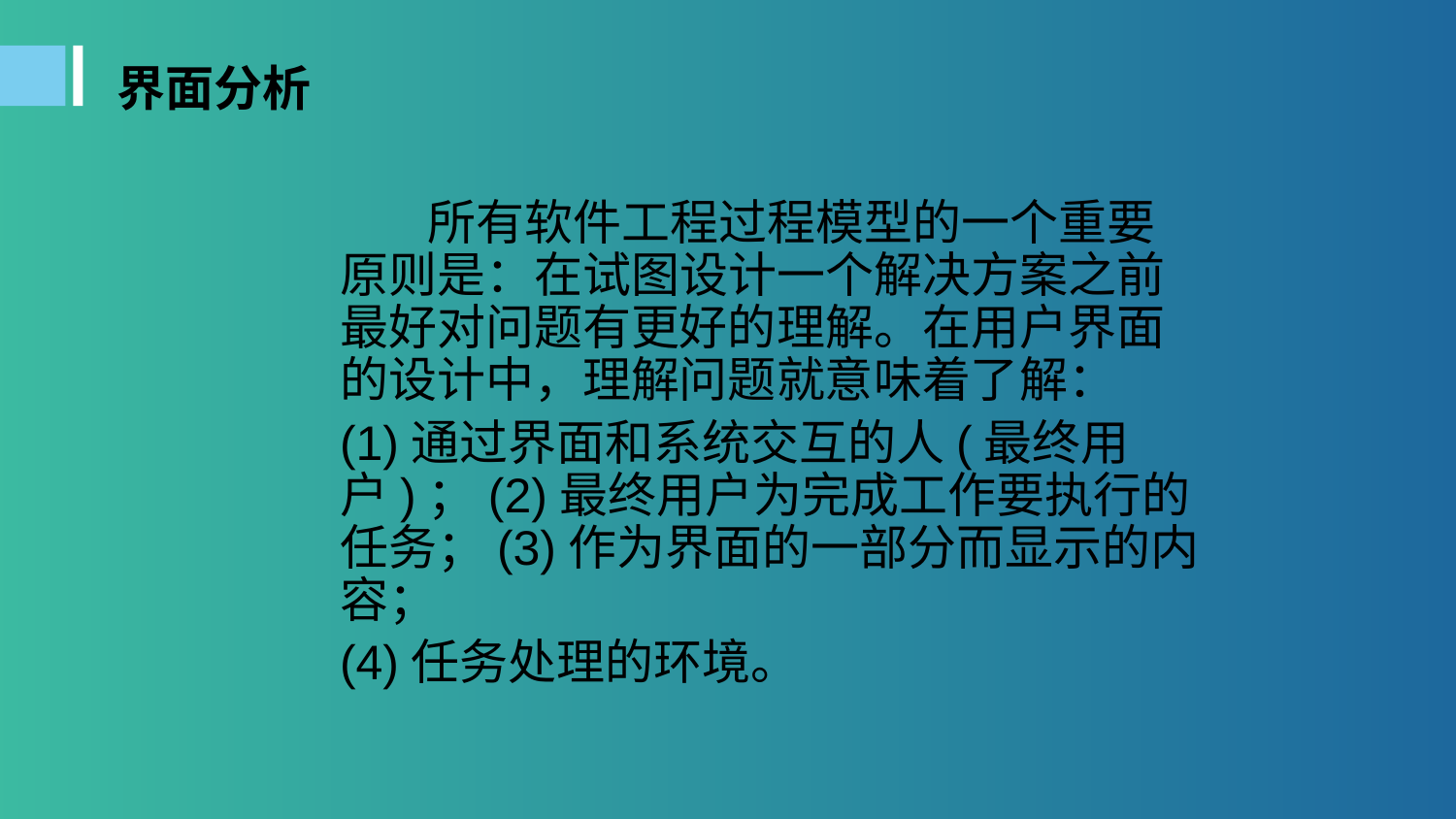

界面分析
       所有软件工程过程模型的一个重要原则是：在试图设计一个解决方案之前最好对问题有更好的理解。在用户界面的设计中，理解问题就意味着了解：
(1)通过界面和系统交互的人(最终用户)；(2)最终用户为完成工作要执行的任务；(3)作为界面的一部分而显示的内容；
(4)任务处理的环境。